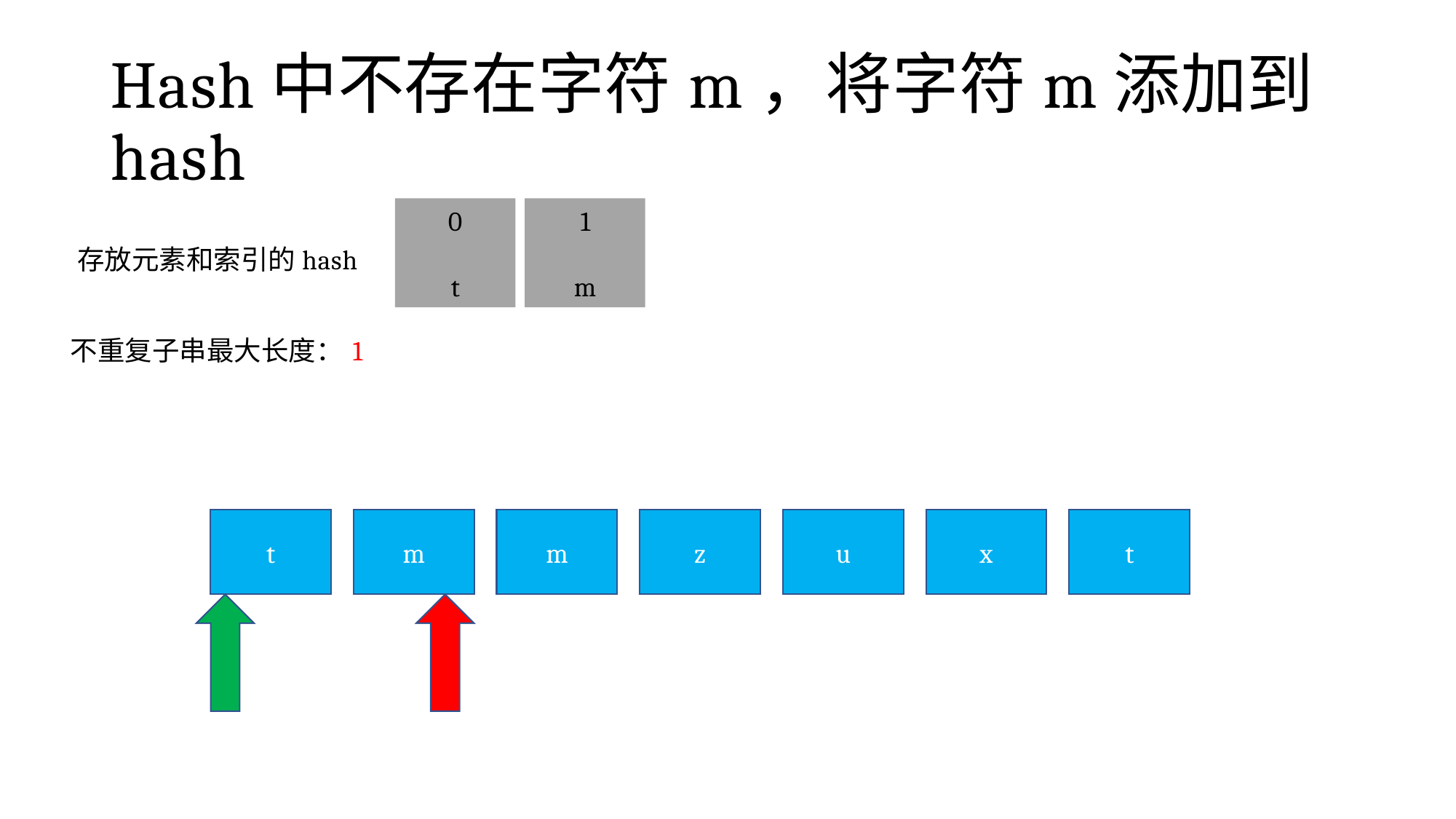

# Hash中不存在字符m，将字符m添加到hash
0

t
1

m
存放元素和索引的hash
不重复子串最大长度：1
m
z
u
x
t
t
m